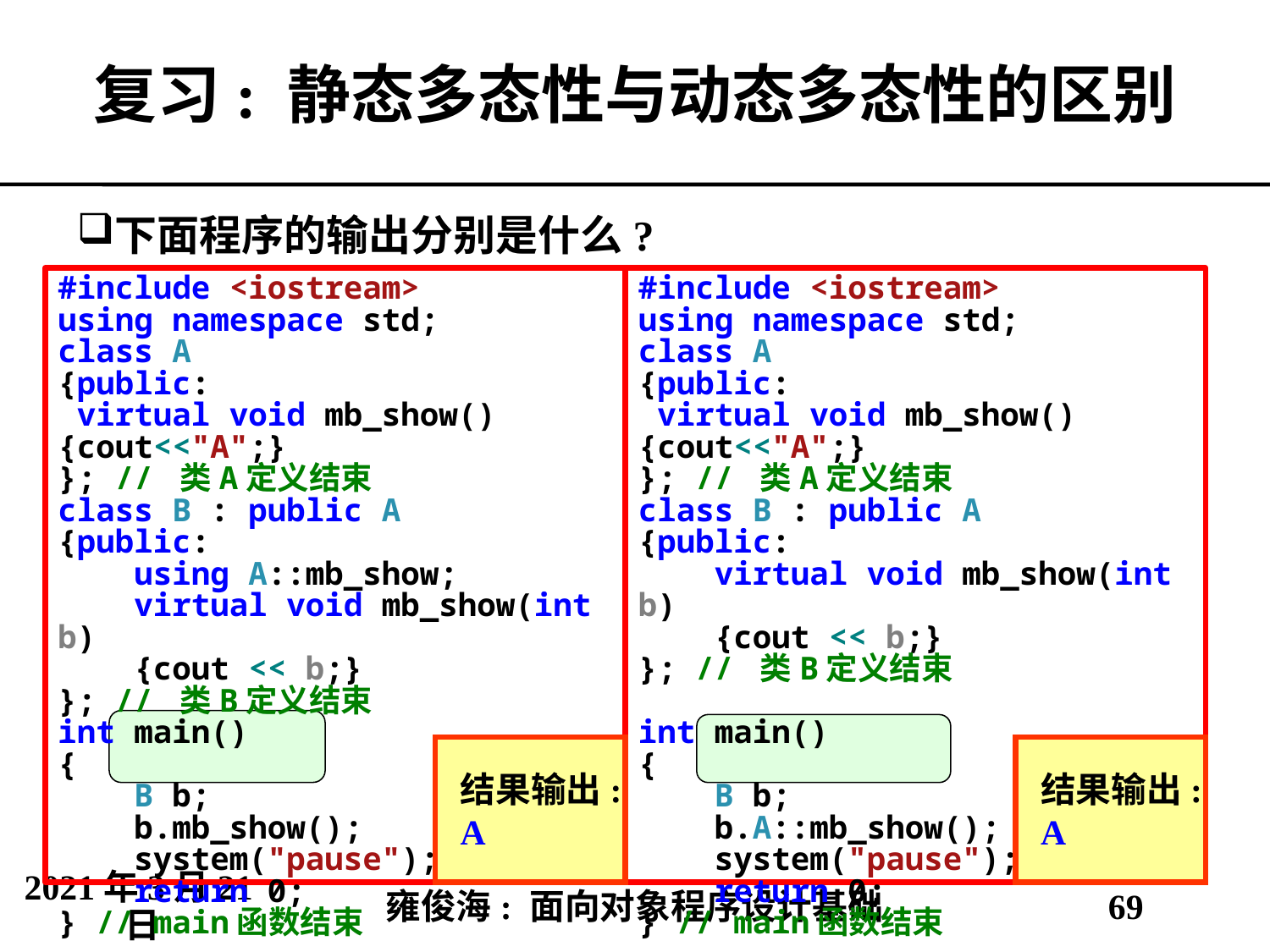

# 复习: 静态多态性与动态多态性的区别

下面程序的输出分别是什么?
#include <iostream>
using namespace std;
class A
{public:
 virtual void mb_show(){cout<<"A";}
}; // 类A定义结束
class B : public A
{public:
    using A::mb_show;
    virtual void mb_show(int b)
    {cout << b;}
}; // 类B定义结束
int main()
{
    B b;
    b.mb_show();
    system("pause");
    return 0;
} // main函数结束
#include <iostream>
using namespace std;
class A
{public:
 virtual void mb_show(){cout<<"A";}
}; // 类A定义结束
class B : public A
{public:
    virtual void mb_show(int b)
    {cout << b;}
}; // 类B定义结束

int main()
{
    B b;
    b.A::mb_show();
    system("pause");
    return 0;
} // main函数结束

结果输出:
A
结果输出:
A
2021年3月21日
雍俊海: 面向对象程序设计基础
69